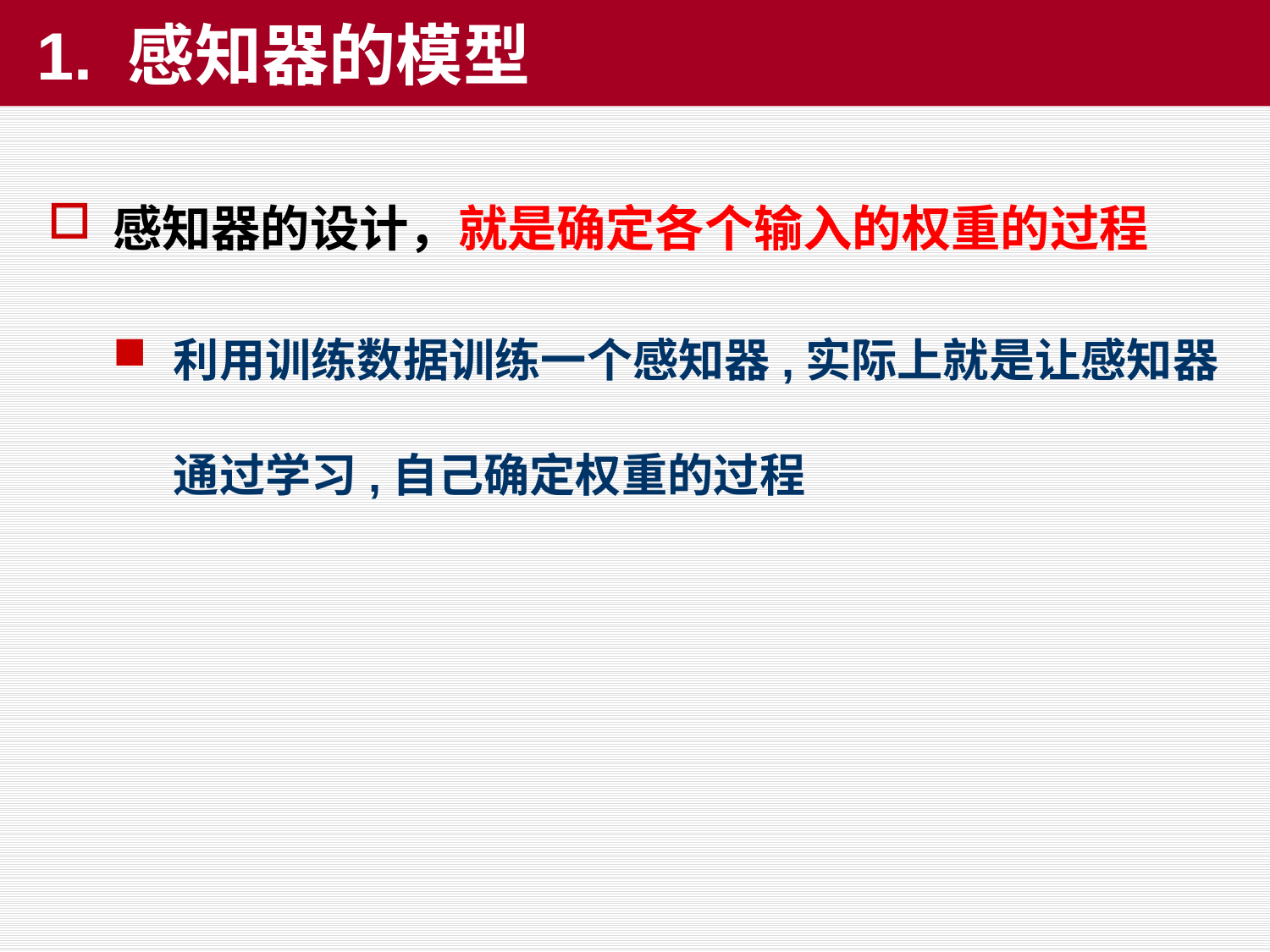

# 1. 感知器的模型
感知器的设计，就是确定各个输入的权重的过程
利用训练数据训练一个感知器,实际上就是让感知器通过学习,自己确定权重的过程